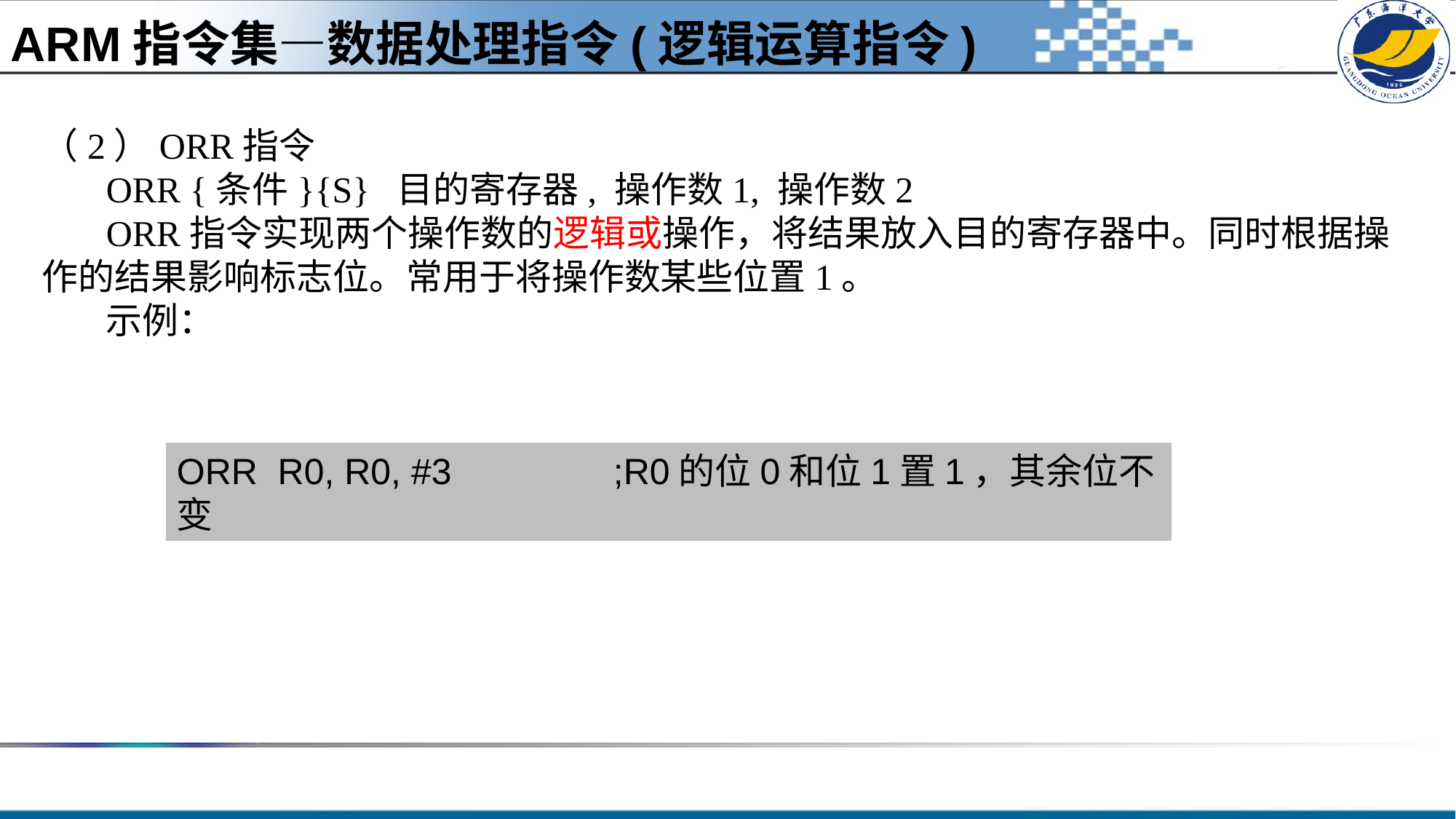

ARM指令集—数据处理指令(逻辑运算指令)
（2）ORR指令
ORR {条件}{S}  目的寄存器, 操作数1, 操作数2
ORR指令实现两个操作数的逻辑或操作，将结果放入目的寄存器中。同时根据操作的结果影响标志位。常用于将操作数某些位置1。
示例：
ORR  R0, R0, #3		;R0的位0和位1置1，其余位不变
55